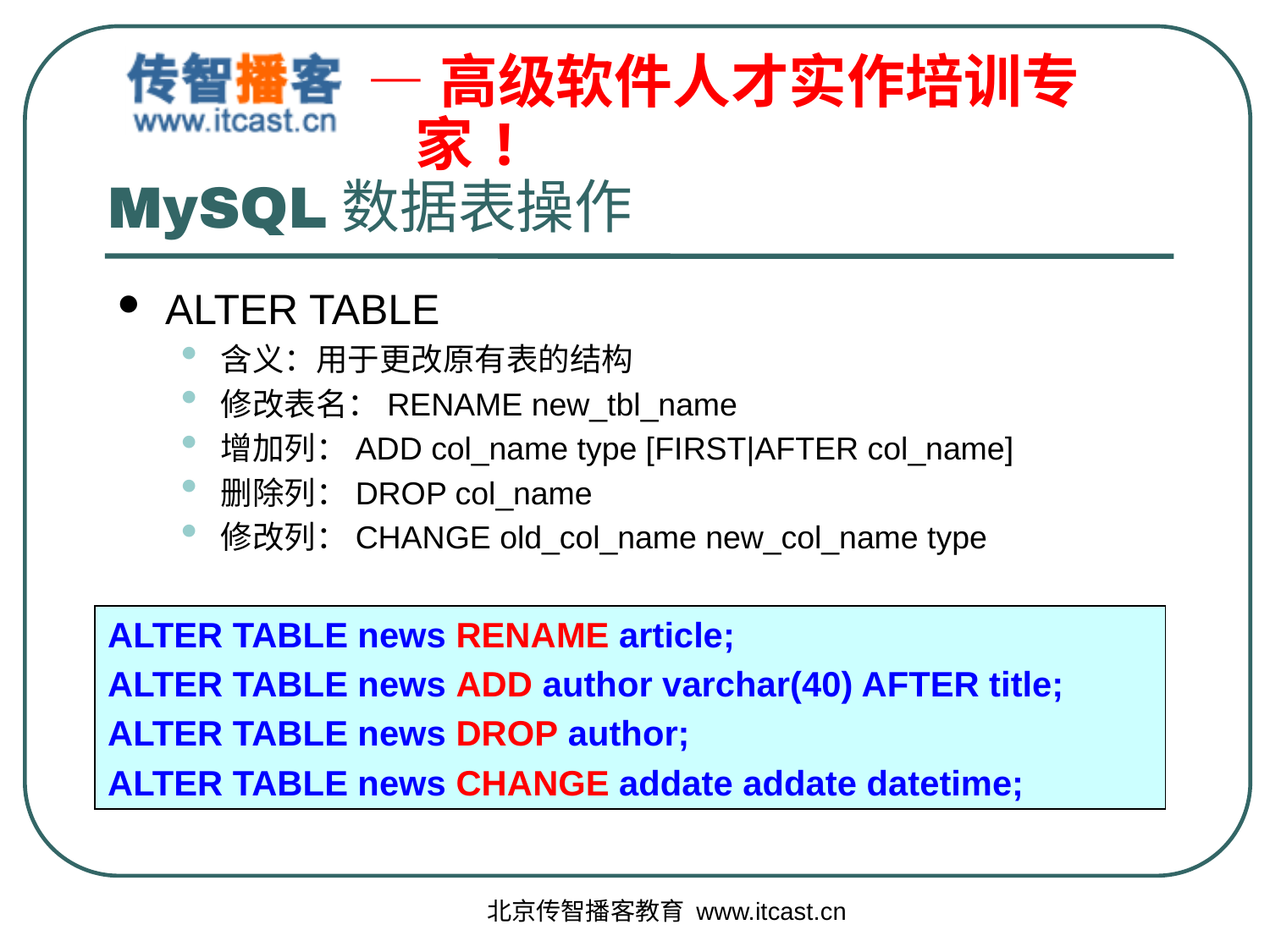

MySQL数据表操作
ALTER TABLE
含义：用于更改原有表的结构
修改表名：RENAME new_tbl_name
增加列：ADD col_name type [FIRST|AFTER col_name]
删除列：DROP col_name
修改列：CHANGE old_col_name new_col_name type

ALTER TABLE news RENAME article;
ALTER TABLE news ADD author varchar(40) AFTER title;
ALTER TABLE news DROP author;
ALTER TABLE news CHANGE addate addate datetime;